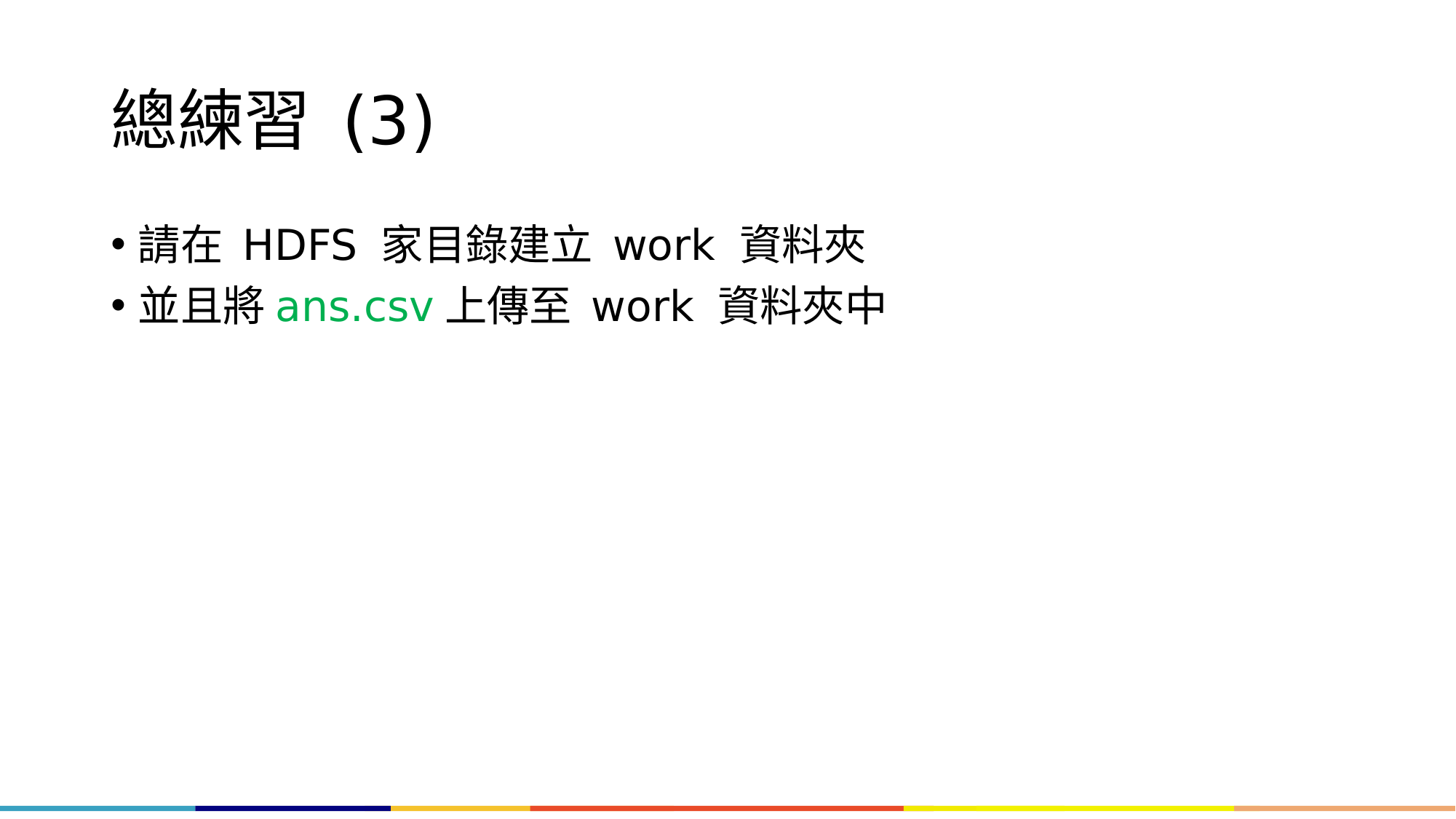

# 總練習 (3)
請在 HDFS 家目錄建立 work 資料夾
並且將ans.csv上傳至 work 資料夾中